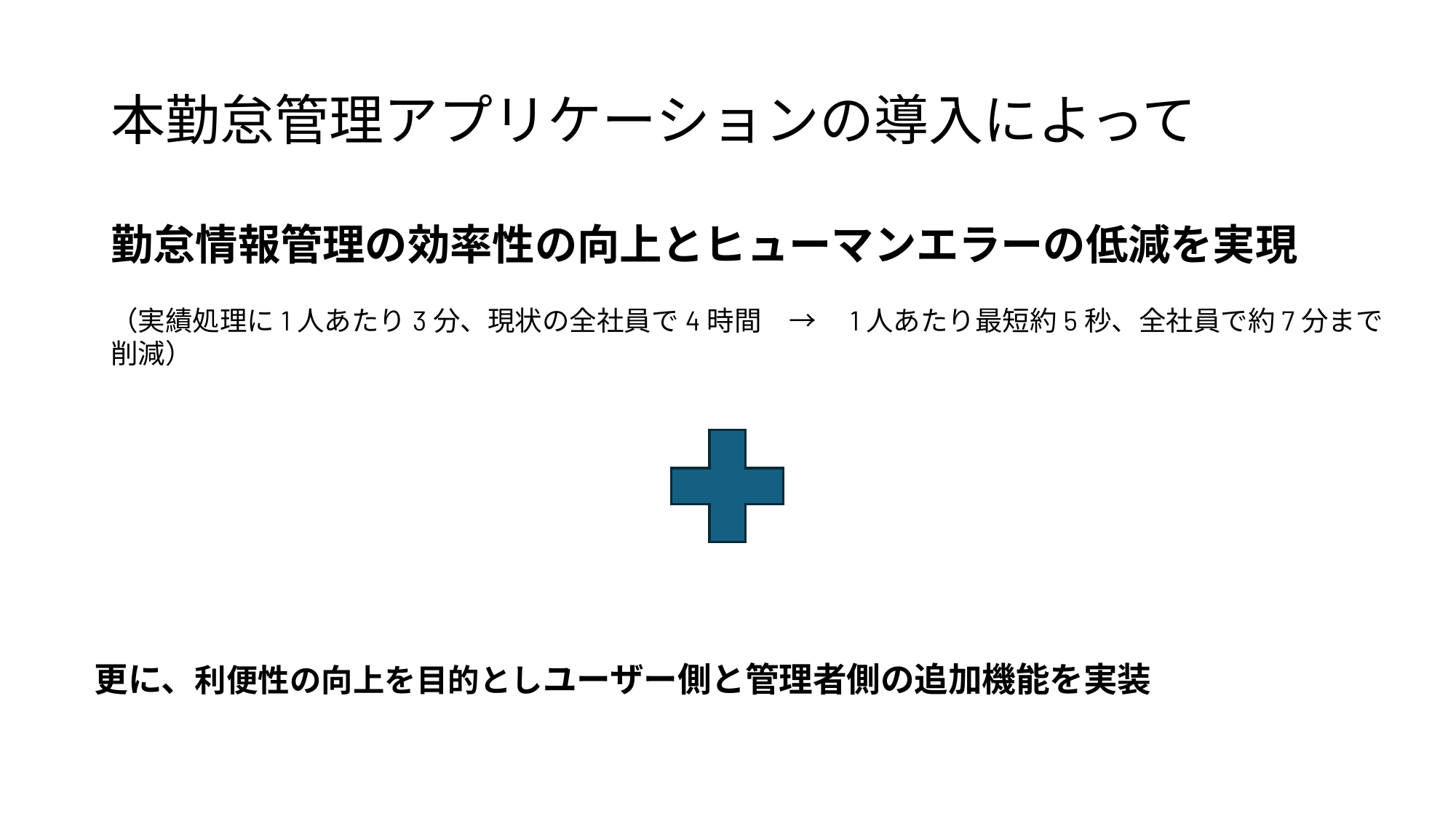

# 本勤怠管理アプリケーションの導入によって
勤怠情報管理の効率性の向上とヒューマンエラーの低減を実現
（実績処理に1人あたり3分、現状の全社員で4時間​　→　1人あたり最短約5秒、全社員で約7分まで削減）

更に、利便性の向上を目的としユーザー側と管理者側の追加機能を実装